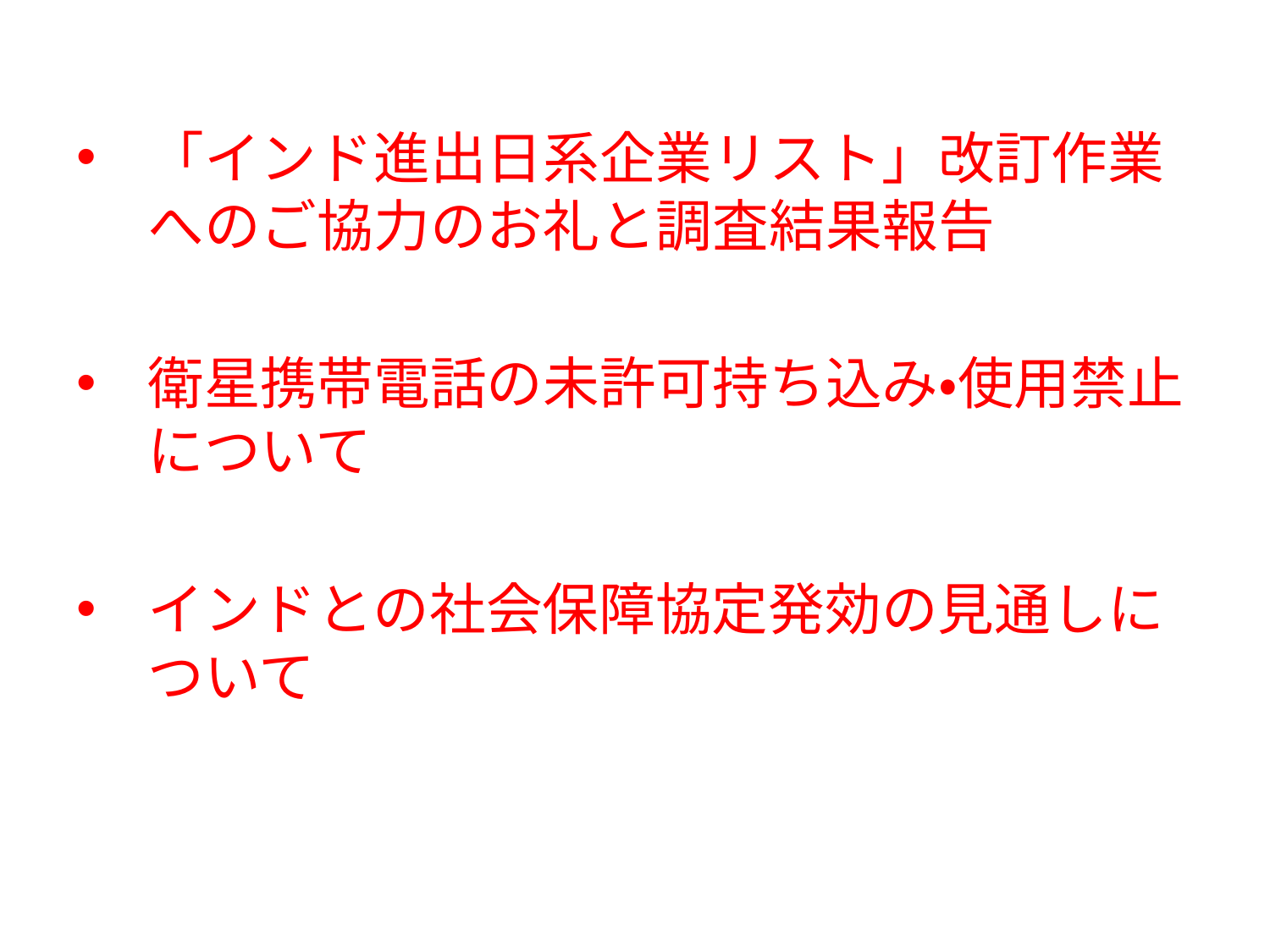

「インド進出日系企業リスト」改訂作業へのご協力のお礼と調査結果報告

衛星携帯電話の未許可持ち込み・使用禁止について

インドとの社会保障協定発効の見通しについて